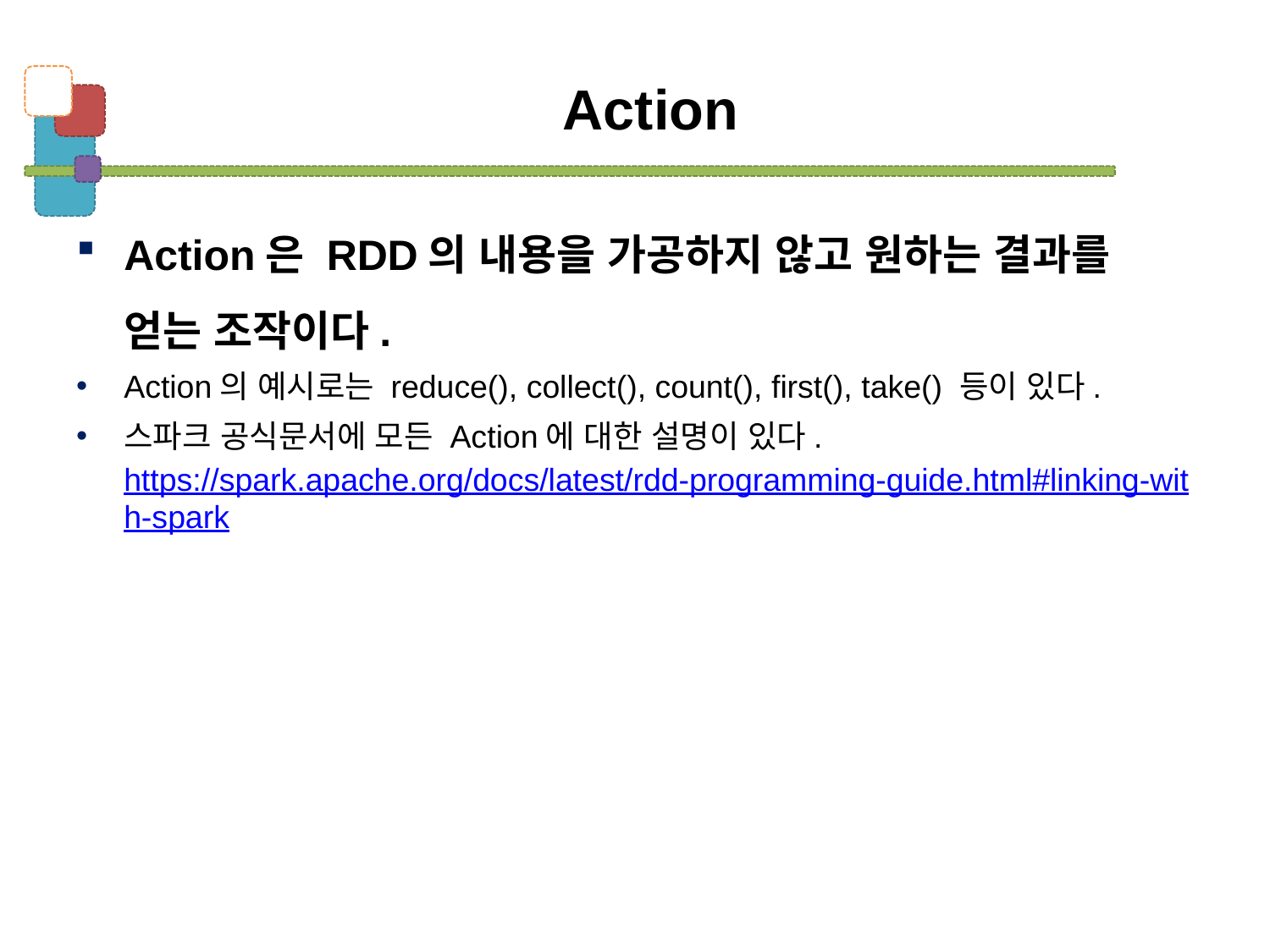

# Action
Action은 RDD의 내용을 가공하지 않고 원하는 결과를 얻는 조작이다.
Action의 예시로는 reduce(), collect(), count(), first(), take() 등이 있다.
스파크 공식문서에 모든 Action에 대한 설명이 있다.
https://spark.apache.org/docs/latest/rdd-programming-guide.html#linking-with-spark